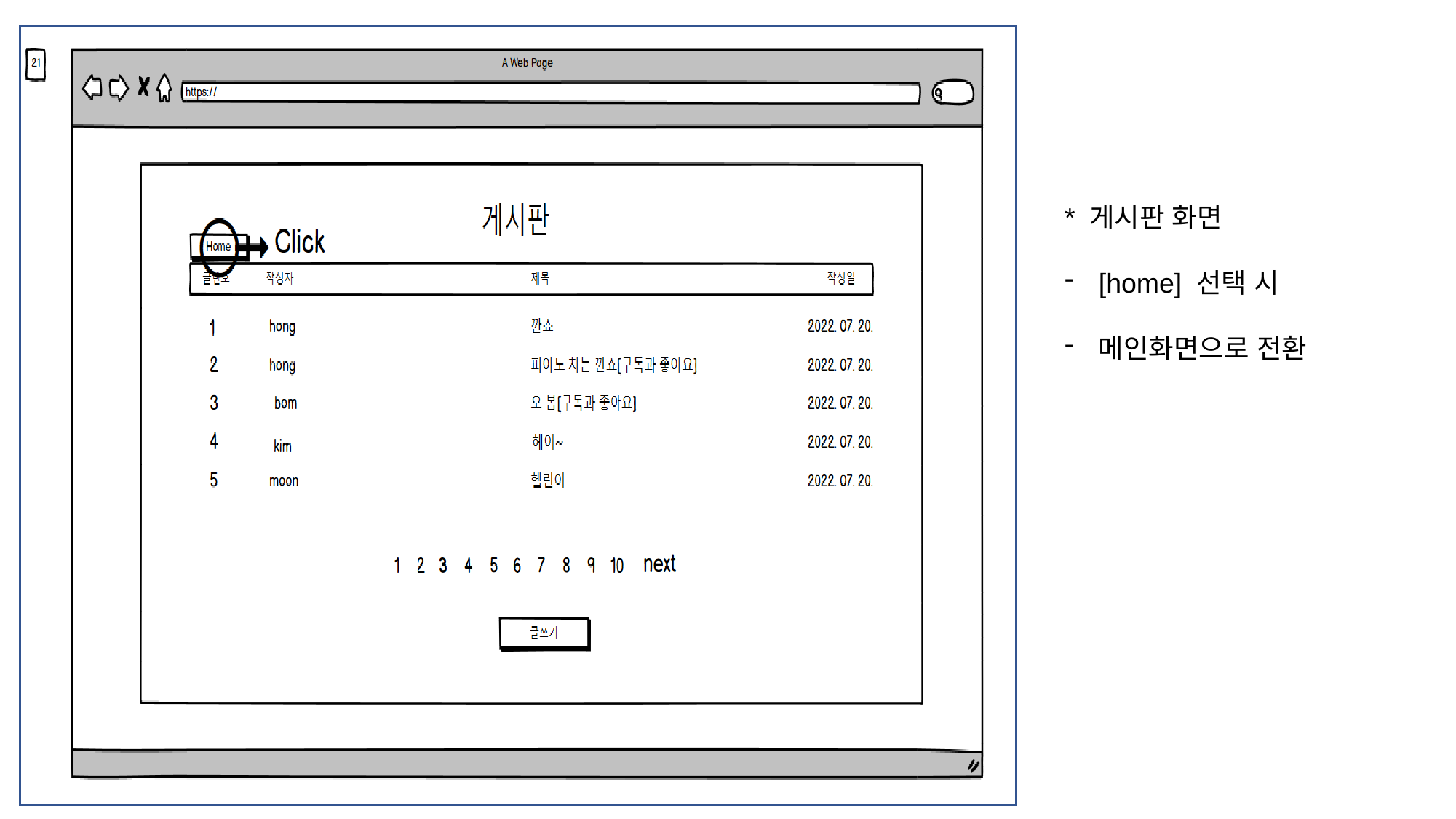

* 게시판 화면

[home] 선택 시

메인화면으로 전환